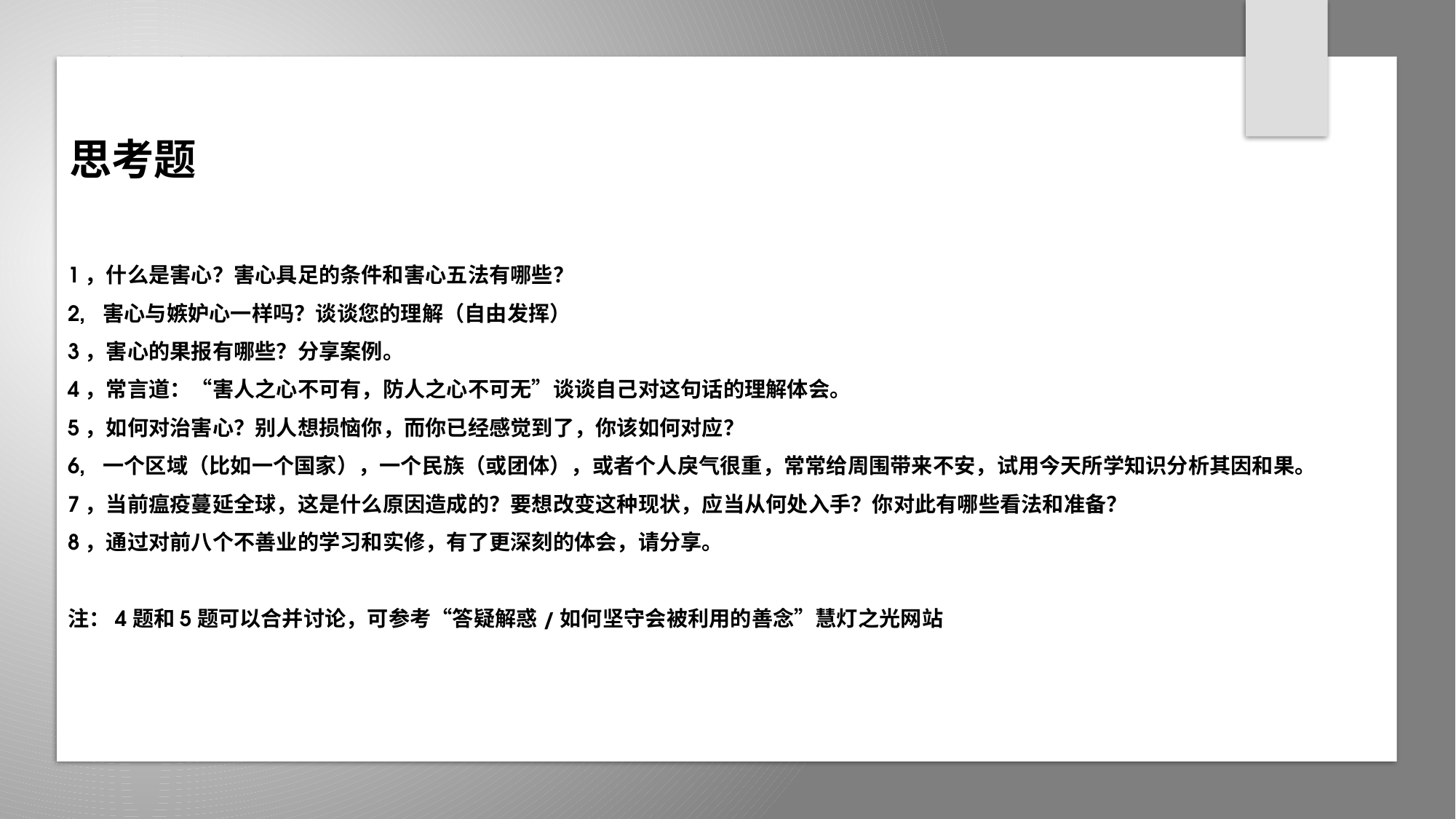

# 思考题

1，什么是害心？害心具足的条件和害心五法有哪些？
2,  害心与嫉妒心一样吗？谈谈您的理解（自由发挥）
3，害心的果报有哪些？分享案例。
4，常言道：“害人之心不可有，防人之心不可无”谈谈自己对这句话的理解体会。
5，如何对治害心？别人想损恼你，而你已经感觉到了，你该如何对应？
6,  一个区域（比如一个国家），一个民族（或团体），或者个人戾气很重，常常给周围带来不安，试用今天所学知识分析其因和果。
7，当前瘟疫蔓延全球，这是什么原因造成的？要想改变这种现状，应当从何处入手？你对此有哪些看法和准备？
8，通过对前八个不善业的学习和实修，有了更深刻的体会，请分享。

注：4题和5题可以合并讨论，可参考“答疑解惑/如何坚守会被利用的善念”慧灯之光网站